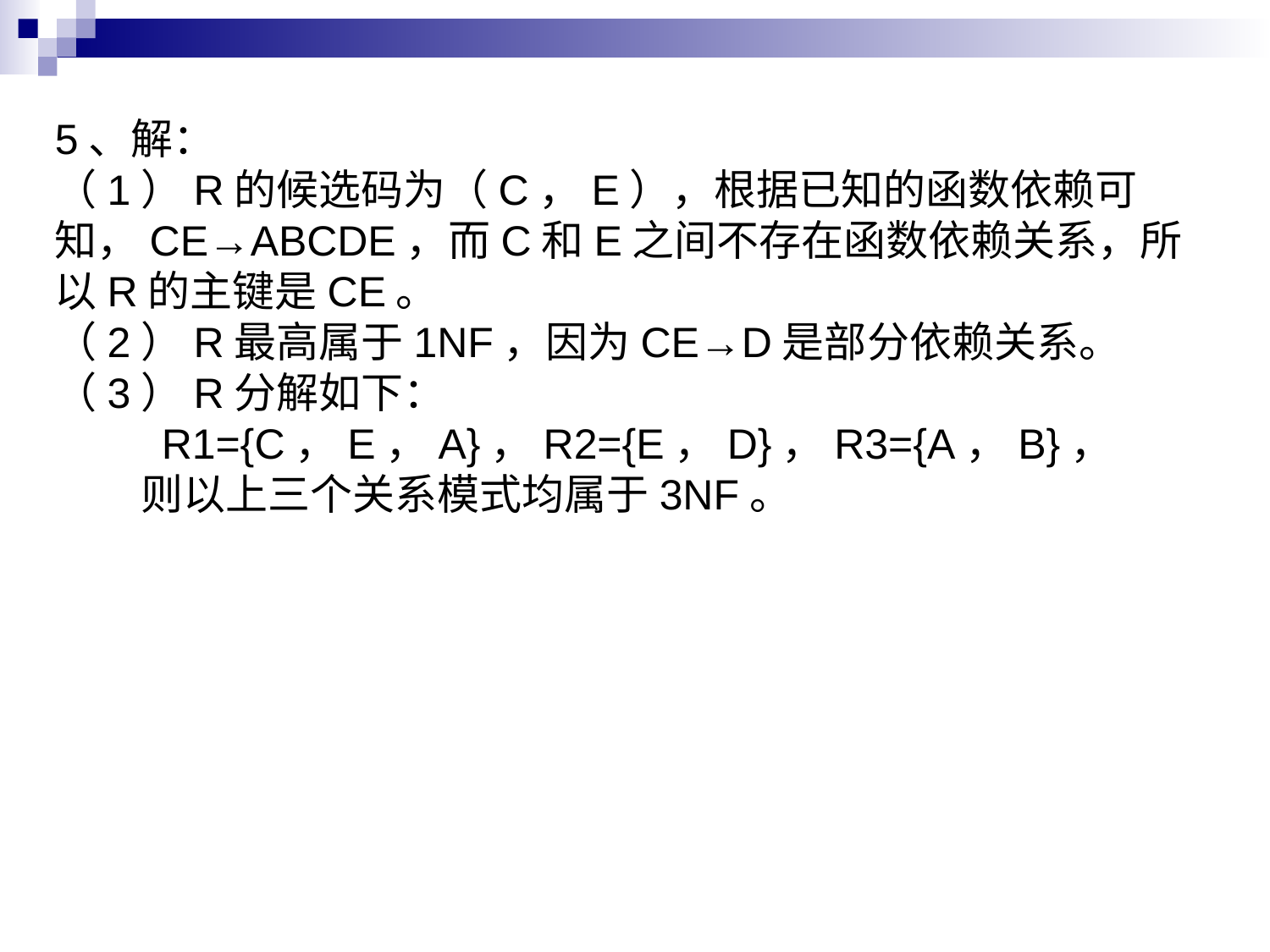

5、解：
（1）R的候选码为（C，E），根据已知的函数依赖可知，CE→ABCDE，而C和E之间不存在函数依赖关系，所以R的主键是CE。
（2）R最高属于1NF，因为CE→D是部分依赖关系。
（3）R分解如下：
         R1={C，E，A}，R2={E，D}，R3={A，B}，
        则以上三个关系模式均属于3NF。